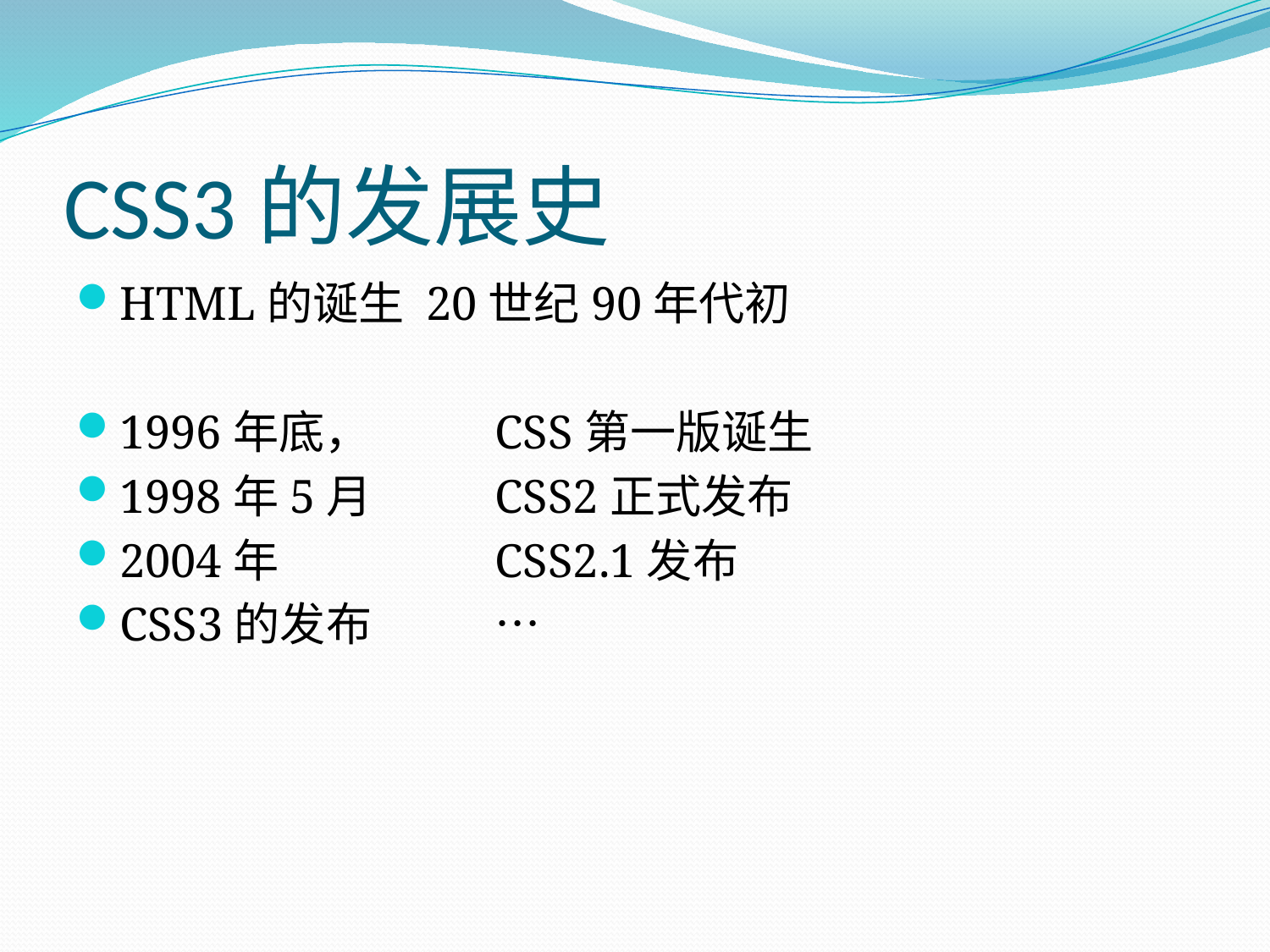

# CSS3的发展史
HTML的诞生 20世纪90年代初

1996年底，	CSS第一版诞生
1998年5月 	CSS2正式发布
2004年 		CSS2.1发布
CSS3的发布	…